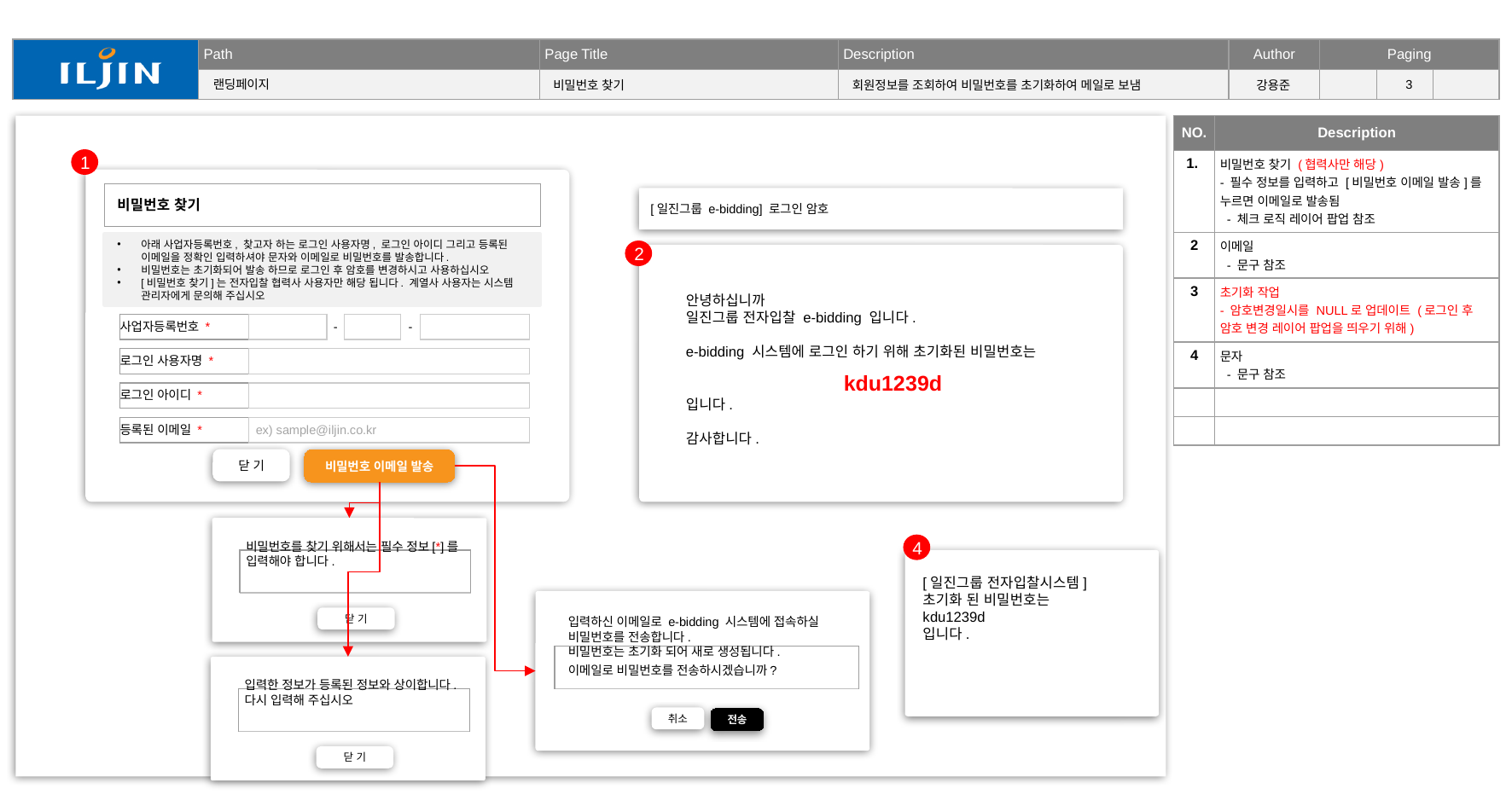

랜딩페이지
3
비밀번호 찾기
회원정보를 조회하여 비밀번호를 초기화하여 메일로 보냄
강용준

| NO. | Description |
| --- | --- |
| 1. | 비밀번호 찾기 (협력사만 해당) - 필수 정보를 입력하고 [비밀번호 이메일 발송]를 누르면 이메일로 발송됨 - 체크 로직 레이어 팝업 참조 |
| 2 | 이메일 - 문구 참조 |
| 3 | 초기화 작업 - 암호변경일시를 NULL로 업데이트 (로그인 후 암호 변경 레이어 팝업을 띄우기 위해) |
| 4 | 문자 - 문구 참조 |
|  |  |
|  |  |
1

| 비밀번호 찾기 |
| --- |
[일진그룹 e-bidding] 로그인 암호
아래 사업자등록번호, 찾고자 하는 로그인 사용자명, 로그인 아이디 그리고 등록된 이메일을 정확인 입력하셔야 문자와 이메일로 비밀번호를 발송합니다.
비밀번호는 초기화되어 발송 하므로 로그인 후 암호를 변경하시고 사용하십시오
[비밀번호 찾기]는 전자입찰 협력사 사용자만 해당 됩니다. 계열사 사용자는 시스템 관리자에게 문의해 주십시오
2

안녕하십니까
일진그룹 전자입찰 e-bidding 입니다.

e-bidding 시스템에 로그인 하기 위해 초기화된 비밀번호는
kdu1239d
입니다.

감사합니다.
| 사업자등록번호 \* |  | - |  | - |  |
| --- | --- | --- | --- | --- | --- |
| 로그인 사용자명 \* |  |
| --- | --- |
| 로그인 아이디 \* |  |
| --- | --- |
| 등록된 이메일 \* | ex) sample@iljin.co.kr |
| --- | --- |
닫 기
비밀번호 이메일 발송

비밀번호를 찾기 위해서는 필수 정보[*]를 입력해야 합니다.
4
|  |
| --- |

[일진그룹 전자입찰시스템]
초기화 된 비밀번호는
kdu1239d
입니다.

닫 기
입력하신 이메일로 e-bidding 시스템에 접속하실 비밀번호를 전송합니다.
비밀번호는 초기화 되어 새로 생성됩니다.
이메일로 비밀번호를 전송하시겠습니까?
|  |
| --- |

입력한 정보가 등록된 정보와 상이합니다.
다시 입력해 주십시오
|  |
| --- |
취소
전송
닫 기